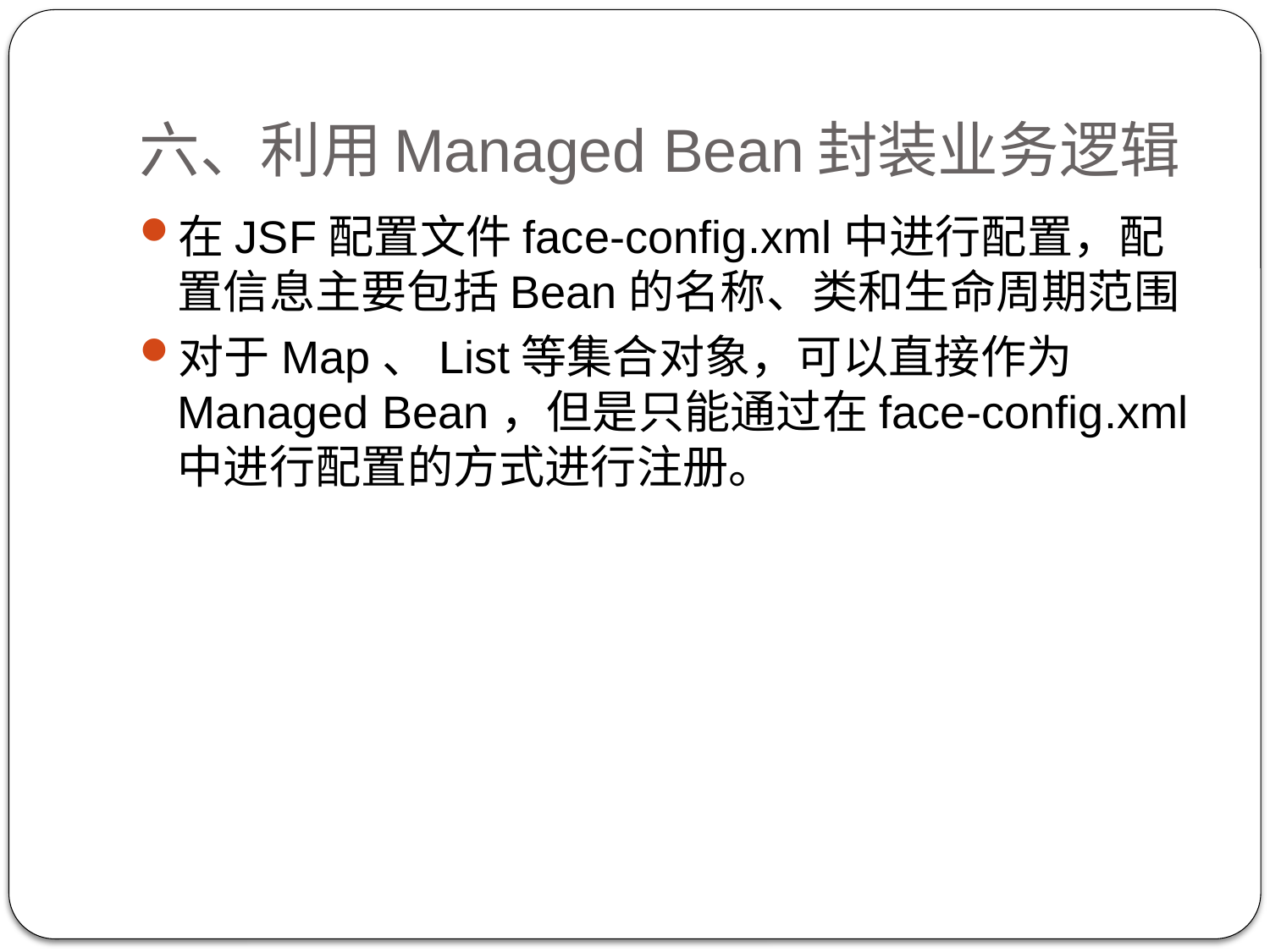

# 六、利用Managed Bean封装业务逻辑
在JSF配置文件face-config.xml中进行配置，配置信息主要包括Bean的名称、类和生命周期范围
对于Map、List等集合对象，可以直接作为Managed Bean，但是只能通过在face-config.xml中进行配置的方式进行注册。